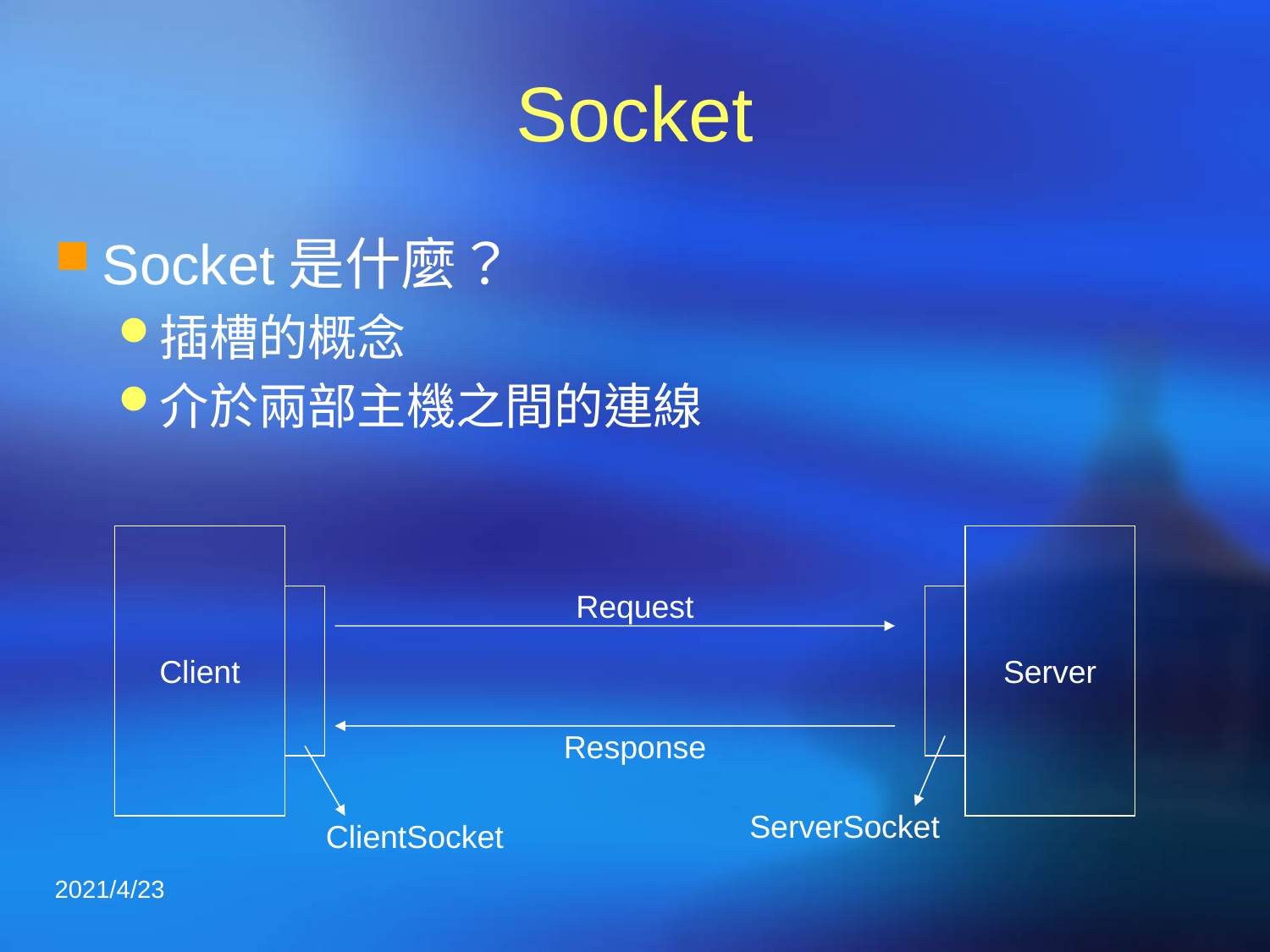

# Socket
Socket是什麼？
插槽的概念
介於兩部主機之間的連線
Client
Server

Request

Response

ServerSocket
ClientSocket
2021/4/23